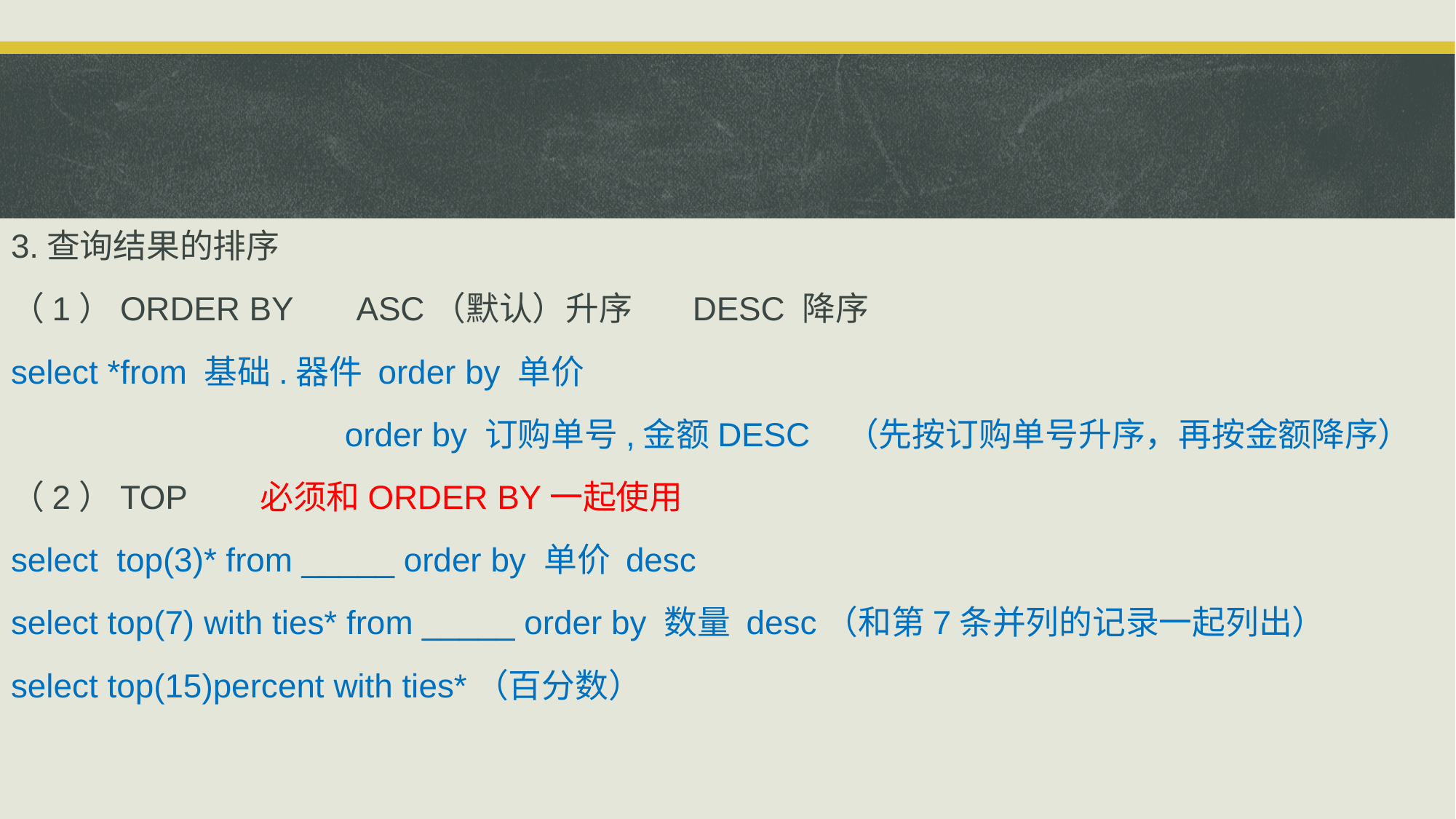

3.查询结果的排序
（1）ORDER BY       ASC（默认）升序       DESC 降序
select *from 基础.器件 order by 单价
                                    order by 订购单号,金额DESC   （先按订购单号升序，再按金额降序）
（2）TOP       必须和ORDER BY一起使用
select  top(3)* from _____ order by 单价 desc
select top(7) with ties* from _____ order by 数量 desc（和第7条并列的记录一起列出）
select top(15)percent with ties*（百分数）